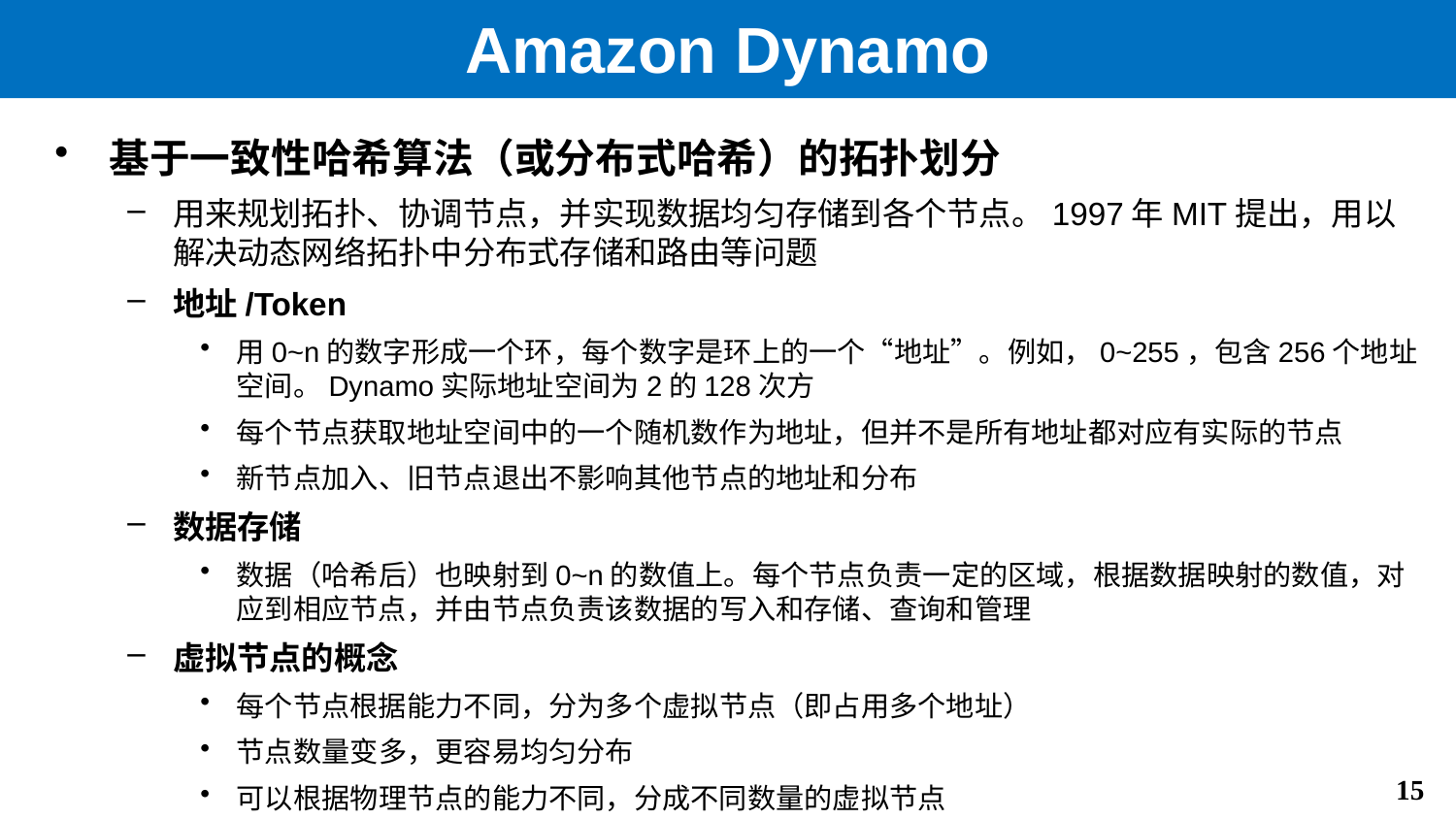

# Amazon Dynamo
基于一致性哈希算法（或分布式哈希）的拓扑划分
用来规划拓扑、协调节点，并实现数据均匀存储到各个节点。1997年MIT提出，用以解决动态网络拓扑中分布式存储和路由等问题
地址/Token
用0~n的数字形成一个环，每个数字是环上的一个“地址”。例如，0~255，包含256个地址空间。Dynamo实际地址空间为2的128次方
每个节点获取地址空间中的一个随机数作为地址，但并不是所有地址都对应有实际的节点
新节点加入、旧节点退出不影响其他节点的地址和分布
数据存储
数据（哈希后）也映射到0~n的数值上。每个节点负责一定的区域，根据数据映射的数值，对应到相应节点，并由节点负责该数据的写入和存储、查询和管理
虚拟节点的概念
每个节点根据能力不同，分为多个虚拟节点（即占用多个地址）
节点数量变多，更容易均匀分布
可以根据物理节点的能力不同，分成不同数量的虚拟节点